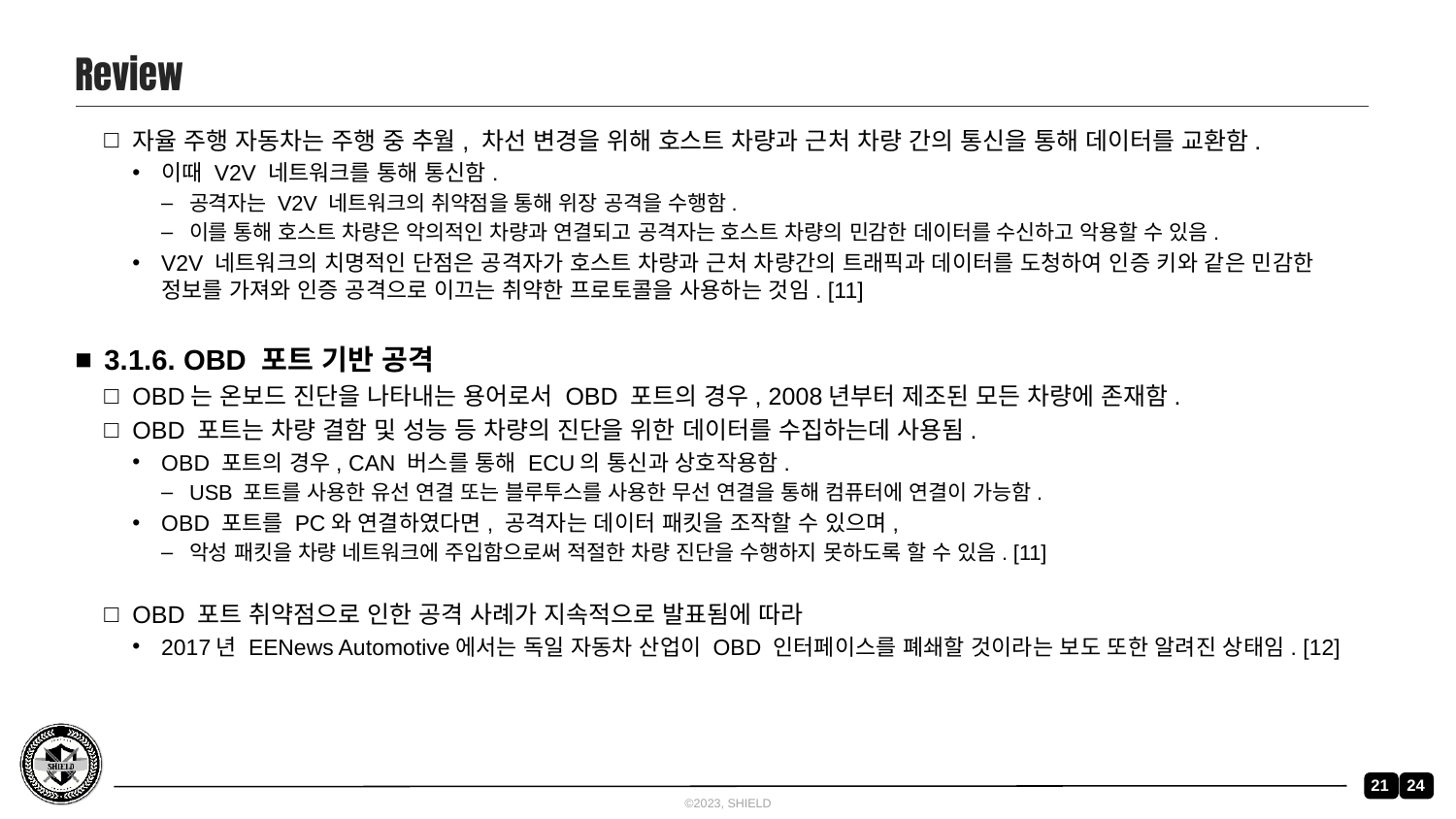

# Review
자율 주행 자동차는 주행 중 추월, 차선 변경을 위해 호스트 차량과 근처 차량 간의 통신을 통해 데이터를 교환함.
이때 V2V 네트워크를 통해 통신함.
공격자는 V2V 네트워크의 취약점을 통해 위장 공격을 수행함.
이를 통해 호스트 차량은 악의적인 차량과 연결되고 공격자는 호스트 차량의 민감한 데이터를 수신하고 악용할 수 있음.
V2V 네트워크의 치명적인 단점은 공격자가 호스트 차량과 근처 차량간의 트래픽과 데이터를 도청하여 인증 키와 같은 민감한 정보를 가져와 인증 공격으로 이끄는 취약한 프로토콜을 사용하는 것임. [11]

3.1.6. OBD 포트 기반 공격
OBD는 온보드 진단을 나타내는 용어로서 OBD 포트의 경우, 2008년부터 제조된 모든 차량에 존재함.
OBD 포트는 차량 결함 및 성능 등 차량의 진단을 위한 데이터를 수집하는데 사용됨.
OBD 포트의 경우, CAN 버스를 통해 ECU의 통신과 상호작용함.
USB 포트를 사용한 유선 연결 또는 블루투스를 사용한 무선 연결을 통해 컴퓨터에 연결이 가능함.
OBD 포트를 PC와 연결하였다면, 공격자는 데이터 패킷을 조작할 수 있으며,
악성 패킷을 차량 네트워크에 주입함으로써 적절한 차량 진단을 수행하지 못하도록 할 수 있음. [11]

OBD 포트 취약점으로 인한 공격 사례가 지속적으로 발표됨에 따라
2017년 EENews Automotive에서는 독일 자동차 산업이 OBD 인터페이스를 폐쇄할 것이라는 보도 또한 알려진 상태임. [12]